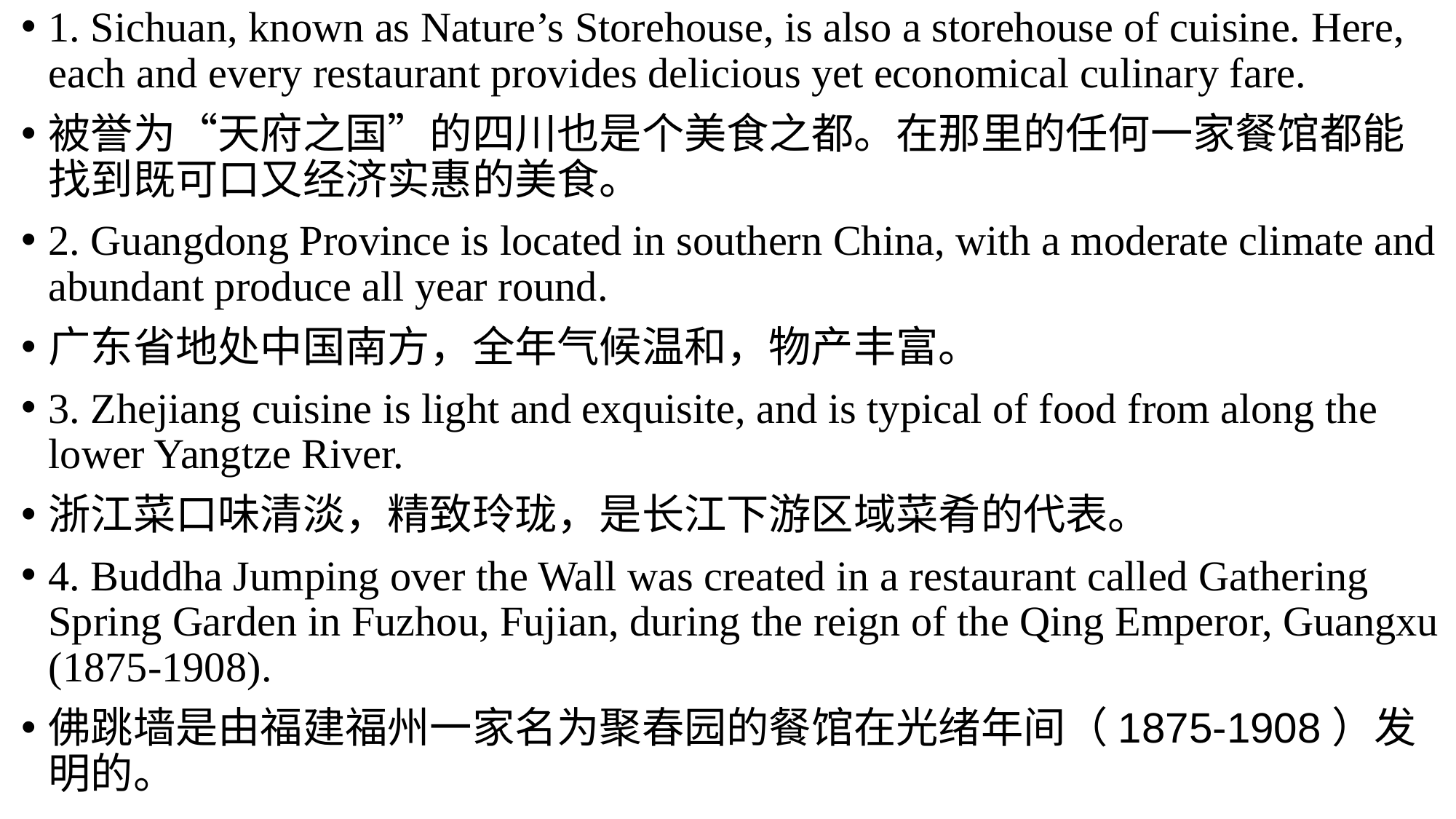

1. Sichuan, known as Nature’s Storehouse, is also a storehouse of cuisine. Here, each and every restaurant provides delicious yet economical culinary fare.
被誉为“天府之国”的四川也是个美食之都。在那里的任何一家餐馆都能找到既可口又经济实惠的美食。
2. Guangdong Province is located in southern China, with a moderate climate and abundant produce all year round.
广东省地处中国南方，全年气候温和，物产丰富。
3. Zhejiang cuisine is light and exquisite, and is typical of food from along the lower Yangtze River.
浙江菜口味清淡，精致玲珑，是长江下游区域菜肴的代表。
4. Buddha Jumping over the Wall was created in a restaurant called Gathering Spring Garden in Fuzhou, Fujian, during the reign of the Qing Emperor, Guangxu (1875-1908).
佛跳墙是由福建福州一家名为聚春园的餐馆在光绪年间（1875-1908）发明的。